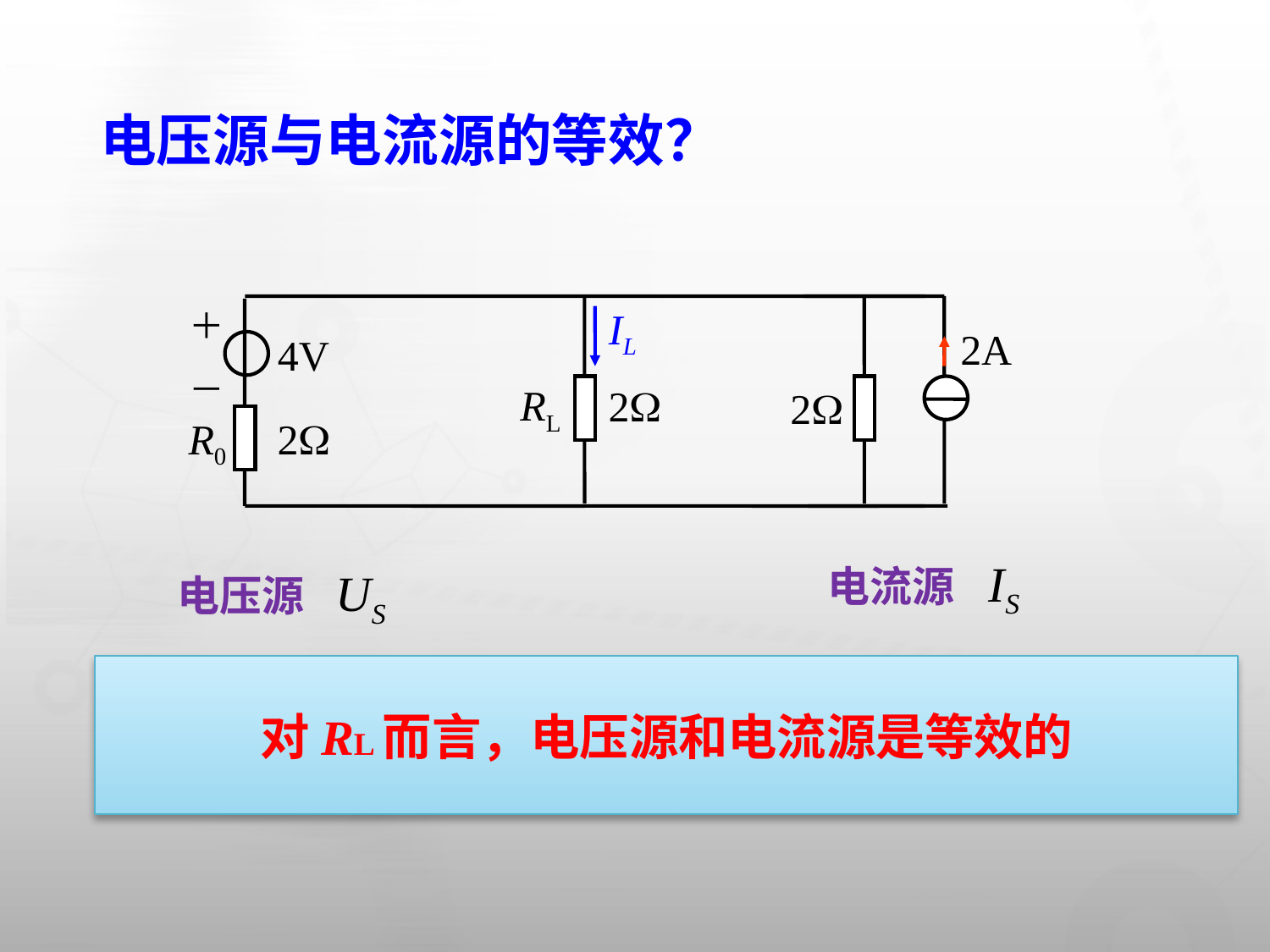

电压源与电流源的等效？
＋－

4V

R0

2Ω

RL
2Ω

IL

2A

2Ω

电流源  IS
电压源  US
 负载电阻电压  UL =2V
对RL而言，电压源和电流源是等效的
 负载电阻电流  IL =1A